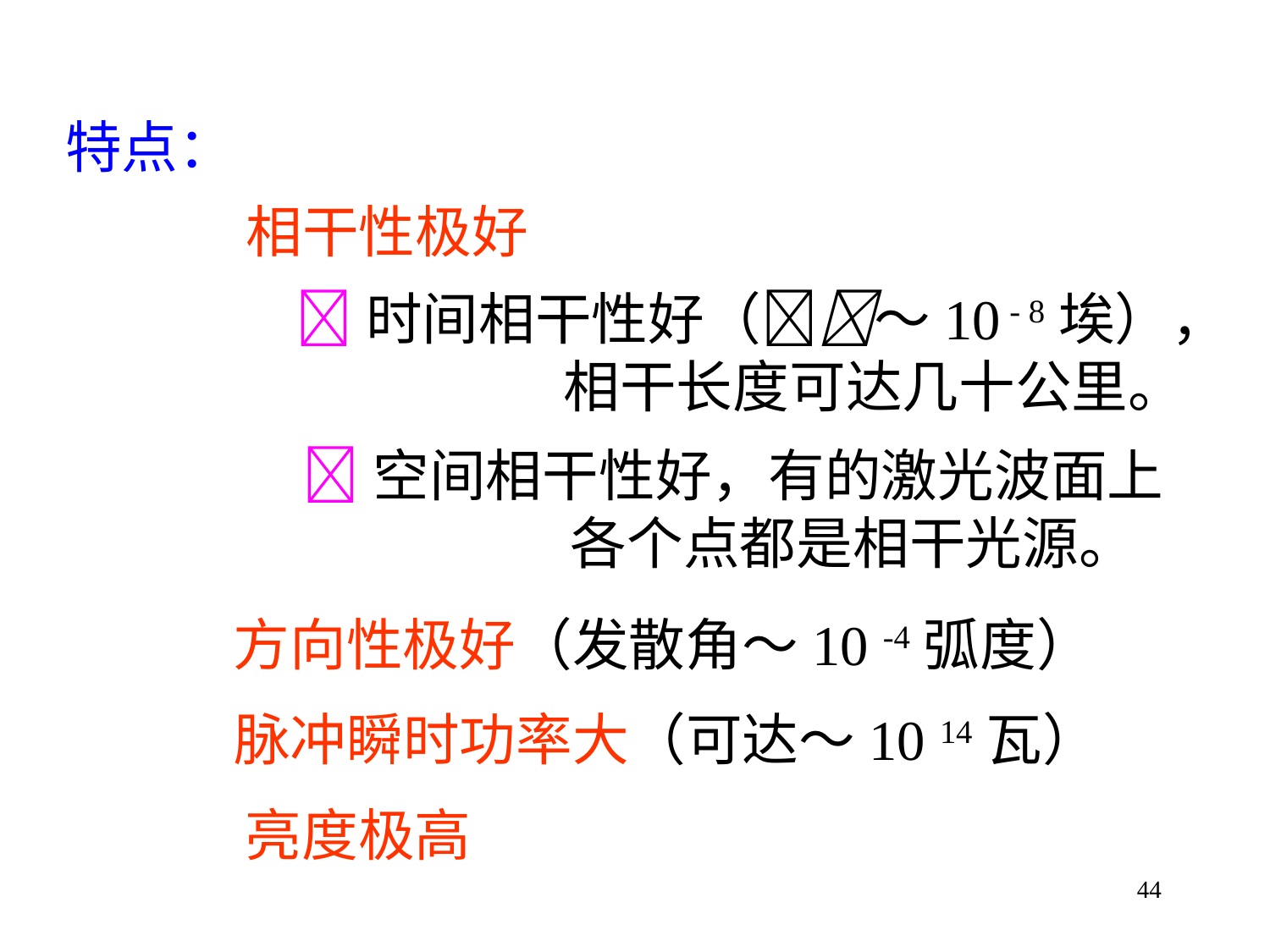

特点：
相干性极好
♦时间相干性好（Δλ～10 - 8埃），
                    相干长度可达几十公里。
♦空间相干性好，有的激光波面上
                    各个点都是相干光源。
方向性极好（发散角～10 -4弧度）
脉冲瞬时功率大（可达～10 14瓦）
亮度极高
44